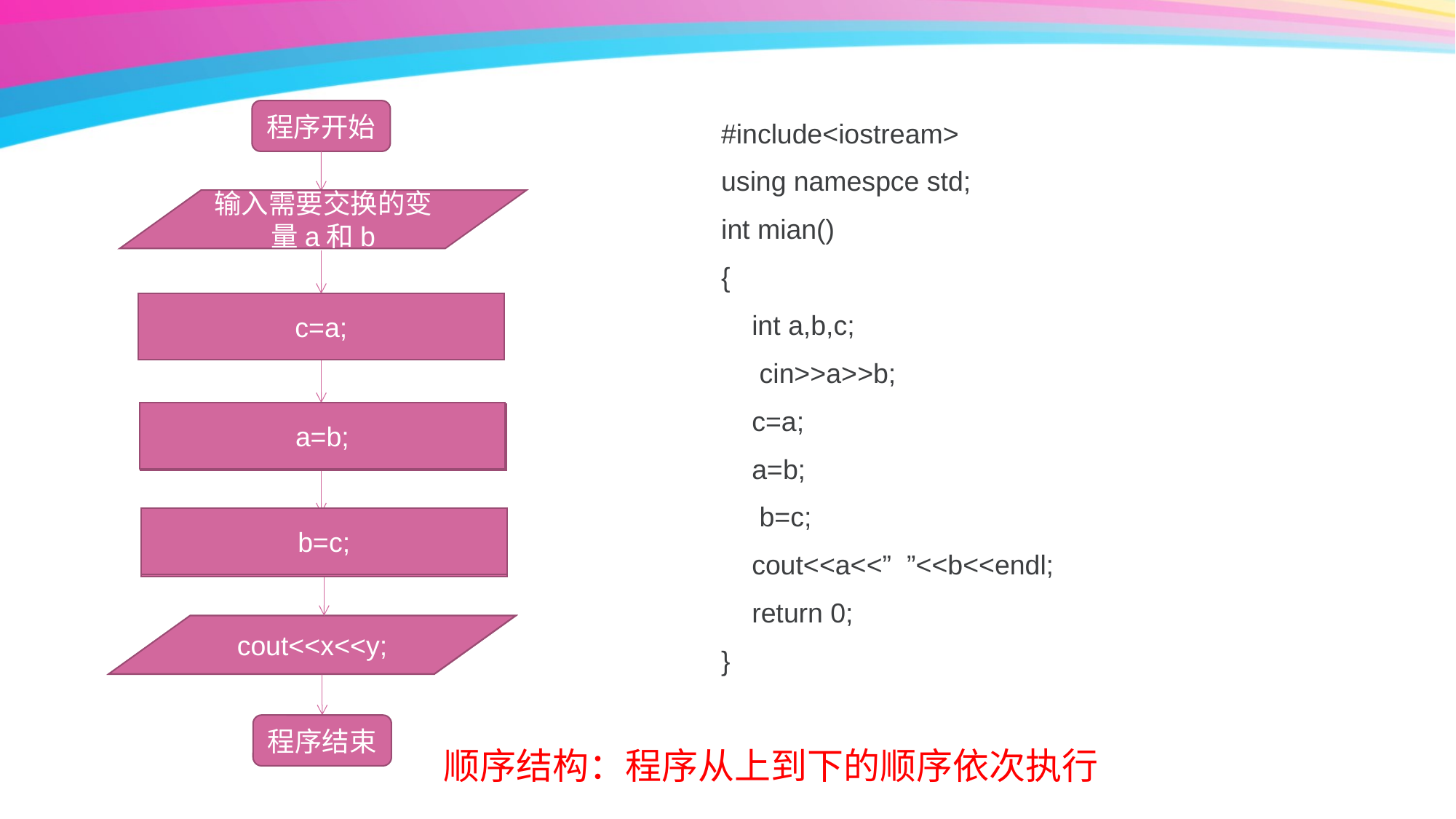

程序开始
#include<iostream>
using namespce std;
int mian()
{
    int a,b,c;
     cin>>a>>b;
    c=a;
    a=b;
     b=c;
    cout<<a<<”  ”<<b<<endl;
    return 0;
}

输入需要交换的变量a和b
c=a;
将a的值赋值给中间变量c
a=b;
将b的值赋值给变量a
b=c;
将变量c中的存的值赋值给b
cout<<x<<y;
输出交换后的变量
程序结束
顺序结构：程序从上到下的顺序依次执行